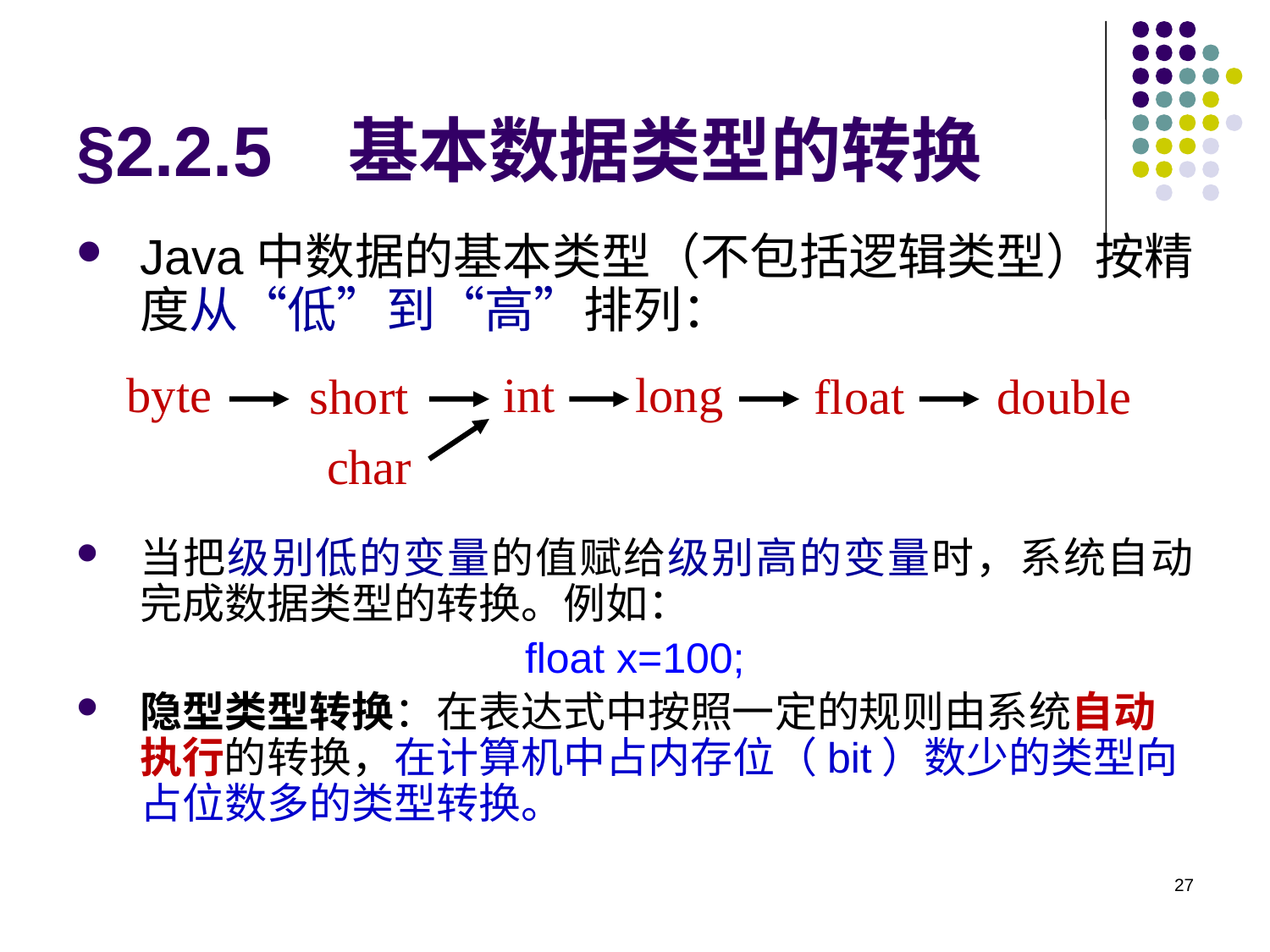

# §2.2.5   基本数据类型的转换
Java中数据的基本类型（不包括逻辑类型）按精度从“低”到“高”排列：

当把级别低的变量的值赋给级别高的变量时，系统自动完成数据类型的转换。例如：
 float x=100;
隐型类型转换：在表达式中按照一定的规则由系统自动执行的转换，在计算机中占内存位（bit）数少的类型向占位数多的类型转换。

byte
int
long
short
float
double

char
27